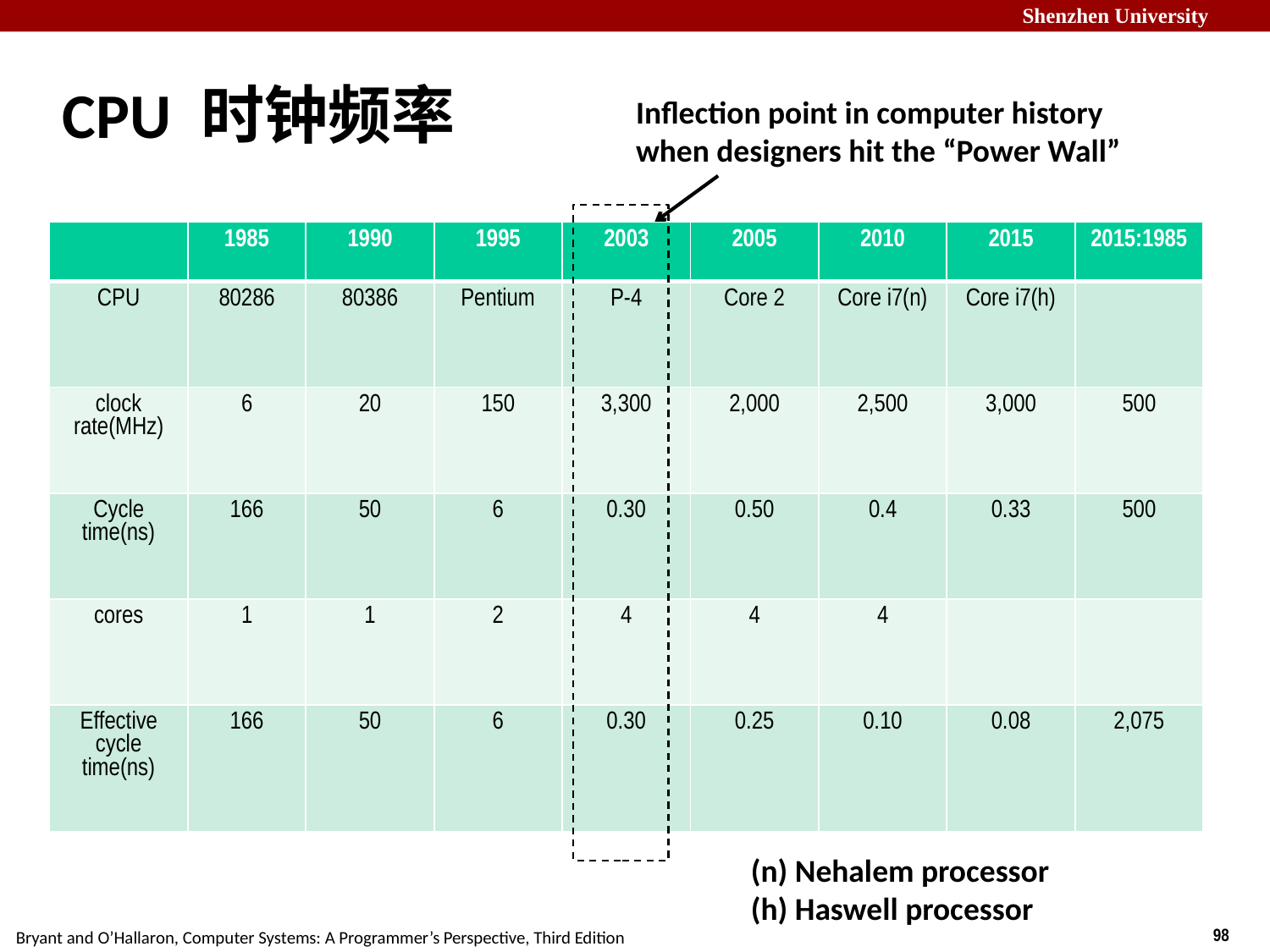

# CPU 时钟频率
Inflection point in computer history
when designers hit the “Power Wall”

|  | 1985 | 1990 | 1995 | 2003 | 2005 | 2010 | 2015 | 2015:1985 |
| --- | --- | --- | --- | --- | --- | --- | --- | --- |
| CPU | 80286 | 80386 | Pentium | P-4 | Core 2 | Core i7(n) | Core i7(h) |  |
| clock rate(MHz) | 6 | 20 | 150 | 3,300 | 2,000 | 2,500 | 3,000 | 500 |
| Cycle time(ns) | 166 | 50 | 6 | 0.30 | 0.50 | 0.4 | 0.33 | 500 |
| cores | 1 | 1 | 2 | 4 | 4 | 4 |  |  |
| Effective cycle time(ns) | 166 | 50 | 6 | 0.30 | 0.25 | 0.10 | 0.08 | 2,075 |
(n) Nehalem processor
(h) Haswell processor